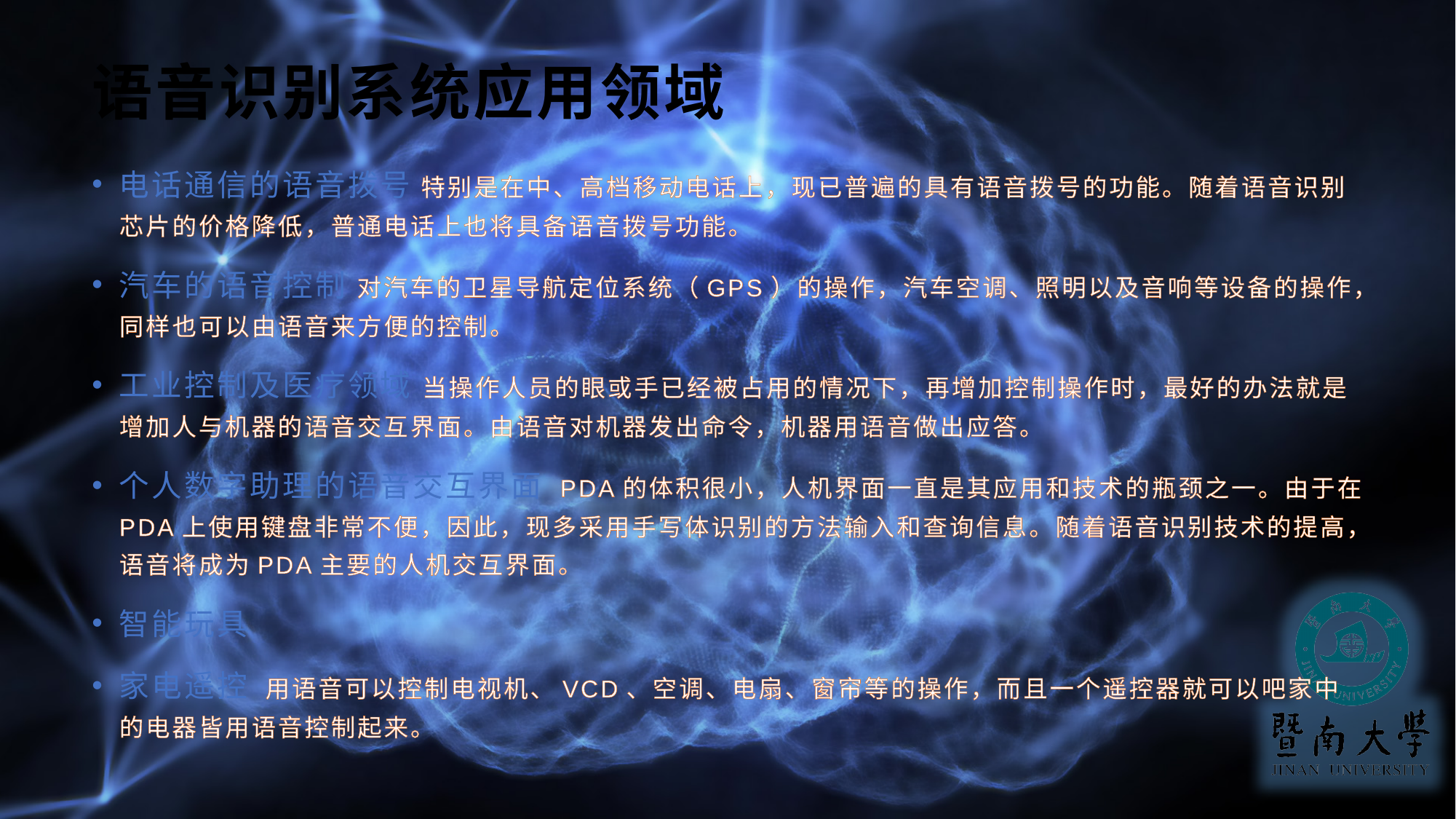

# 语音识别系统应用领域
电话通信的语音拨号 特别是在中、高档移动电话上，现已普遍的具有语音拨号的功能。随着语音识别芯片的价格降低，普通电话上也将具备语音拨号功能。
汽车的语音控制 对汽车的卫星导航定位系统（GPS）的操作，汽车空调、照明以及音响等设备的操作，同样也可以由语音来方便的控制。
工业控制及医疗领域 当操作人员的眼或手已经被占用的情况下，再增加控制操作时，最好的办法就是增加人与机器的语音交互界面。由语音对机器发出命令，机器用语音做出应答。
个人数字助理的语音交互界面 PDA的体积很小，人机界面一直是其应用和技术的瓶颈之一。由于在PDA上使用键盘非常不便，因此，现多采用手写体识别的方法输入和查询信息。随着语音识别技术的提高，语音将成为PDA主要的人机交互界面。
智能玩具
家电遥控  用语音可以控制电视机、VCD、空调、电扇、窗帘等的操作，而且一个遥控器就可以吧家中的电器皆用语音控制起来。